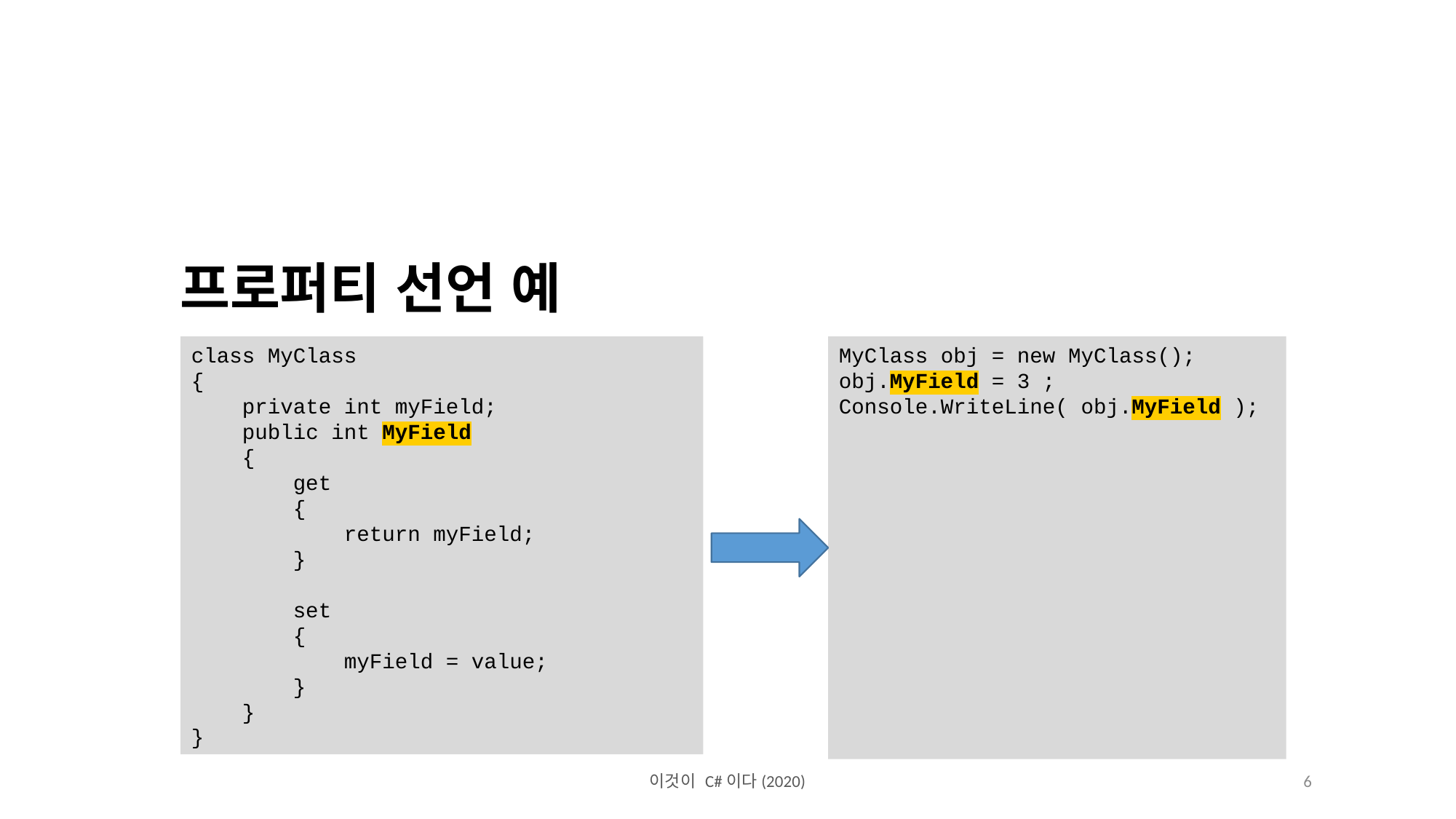

프로퍼티 선언 예
class MyClass
{
    private int myField;
    public int MyField
    {
        get
        {
            return myField;
        }

        set
        {
            myField = value;
        }
    }
}
MyClass obj = new MyClass();
obj.MyField = 3 ;
Console.WriteLine( obj.MyField );

이것이 C#이다(2020)
6